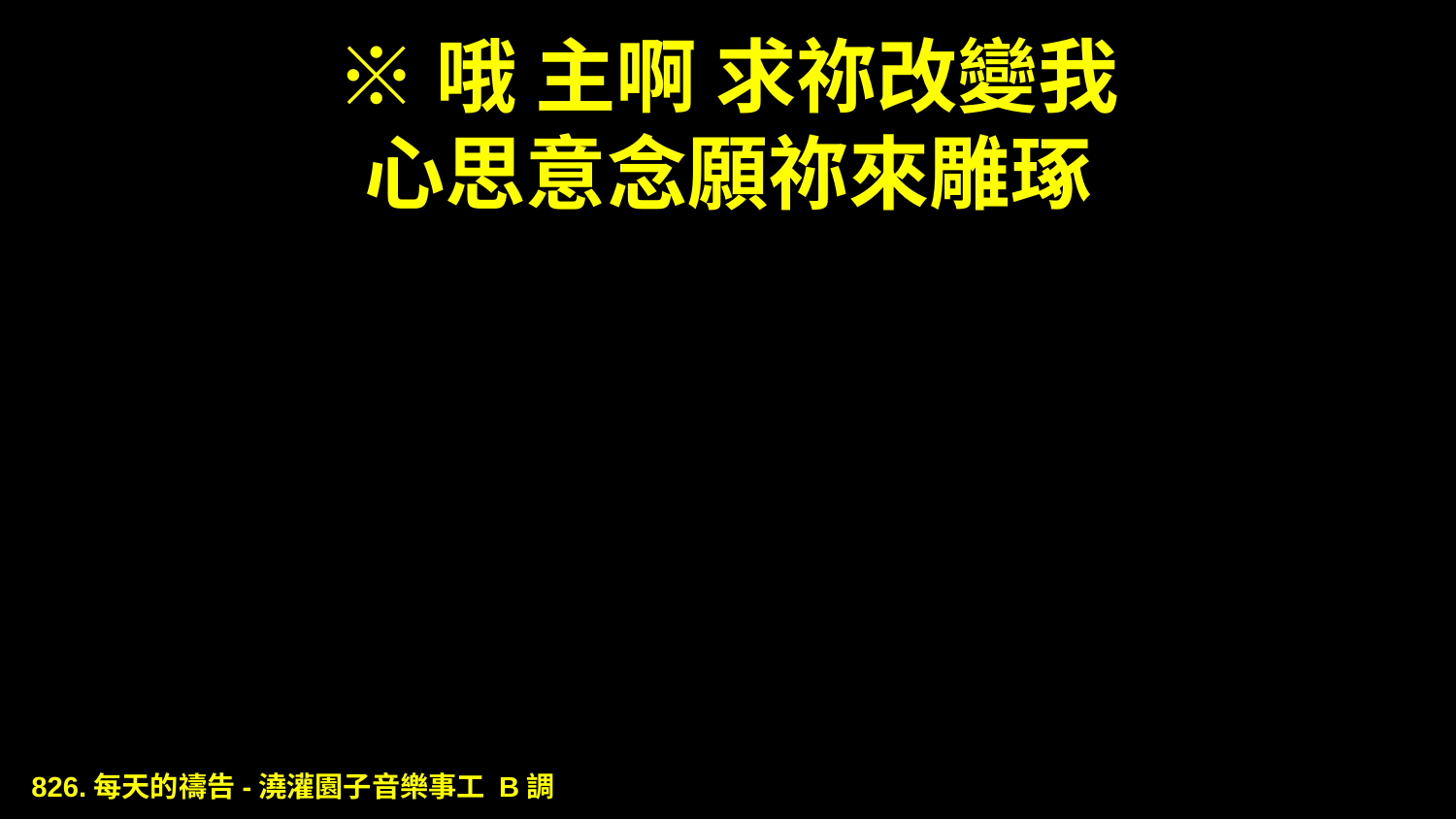

# ※哦 主啊 求祢改變我 心思意念願祢來雕琢
826.每天的禱告-澆灌園子音樂事工 B調